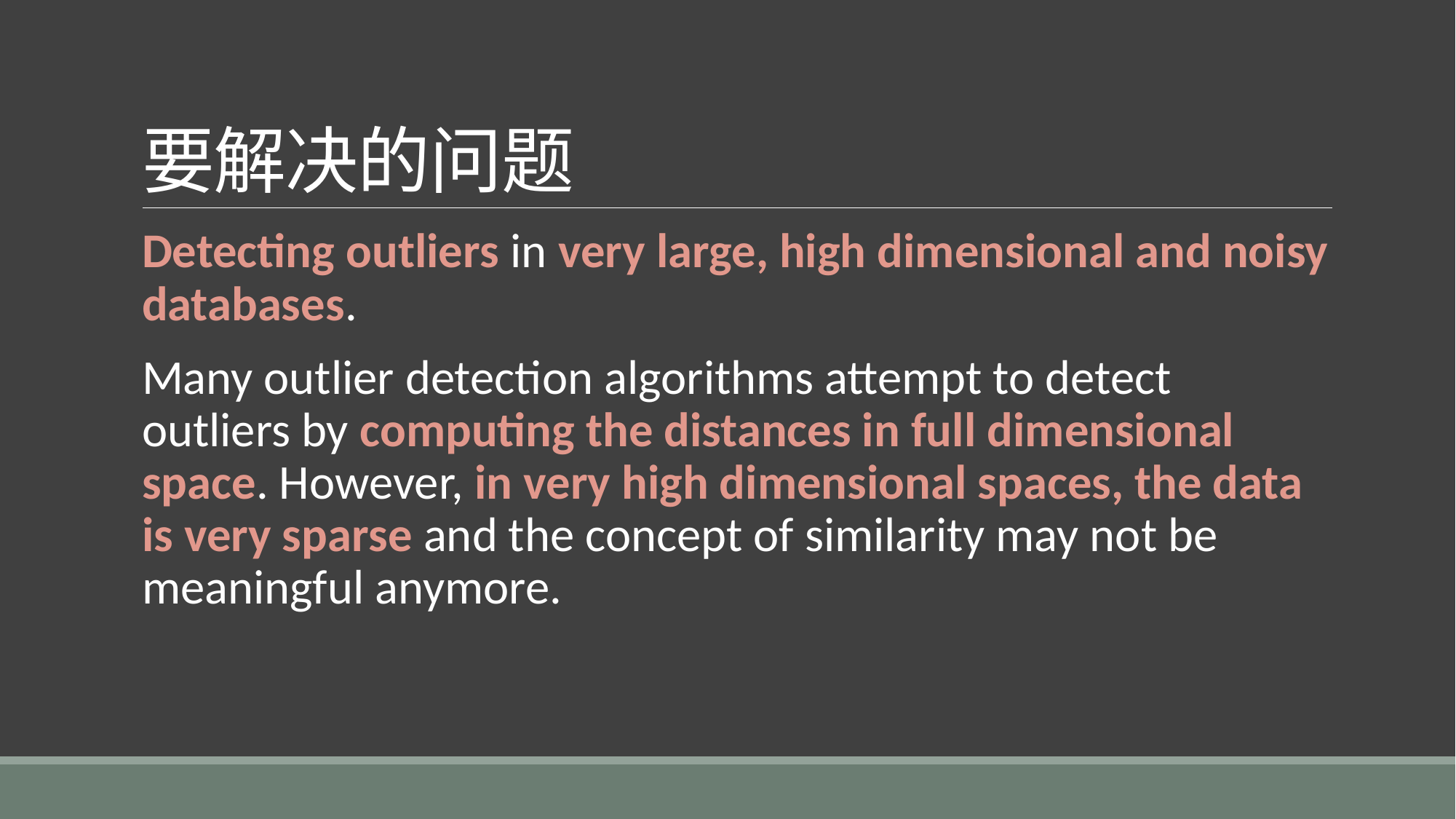

# 要解决的问题
Detecting outliers in very large, high dimensional and noisy databases.
Many outlier detection algorithms attempt to detect outliers by computing the distances in full dimensional space. However, in very high dimensional spaces, the data is very sparse and the concept of similarity may not be meaningful anymore.